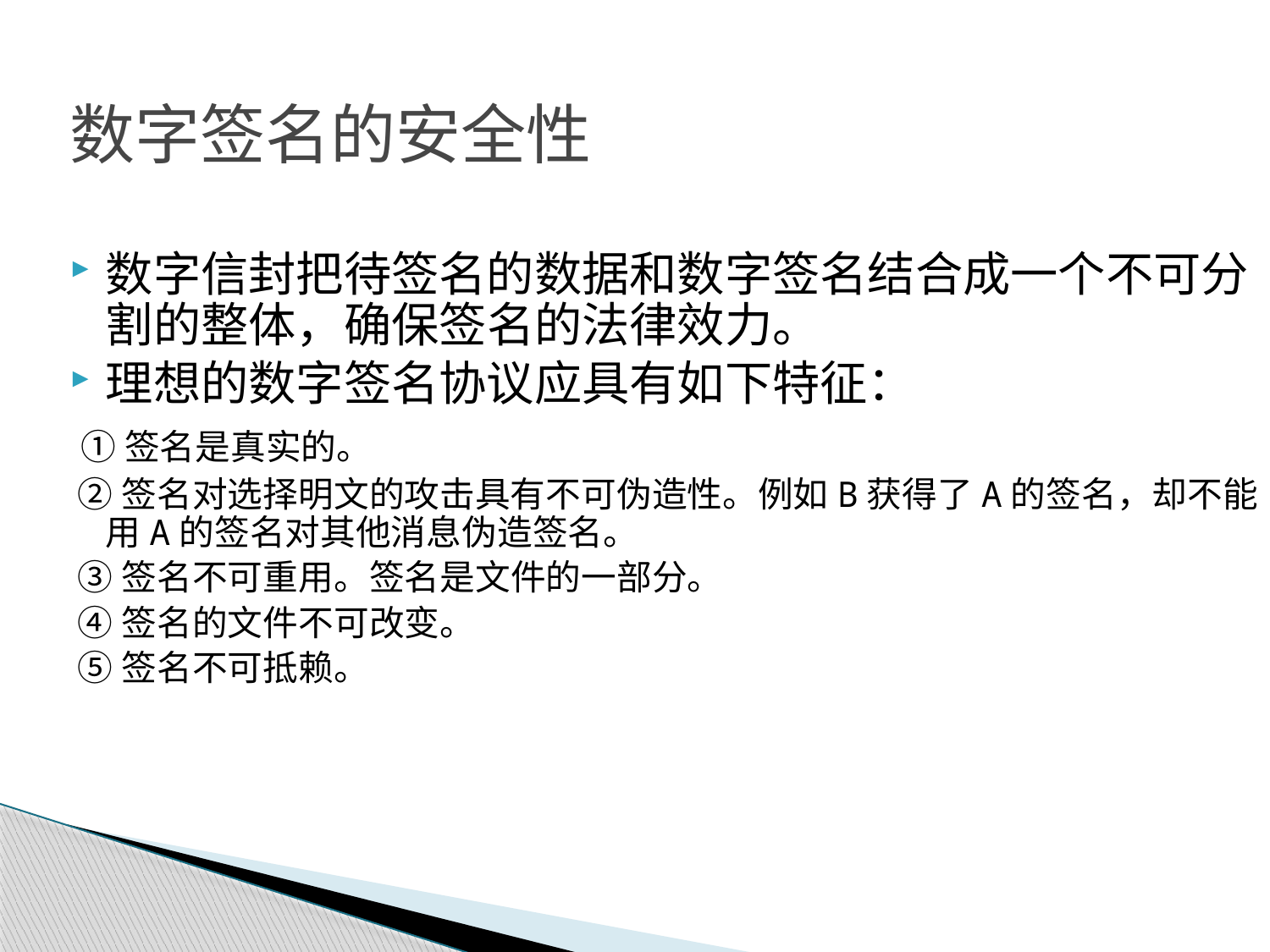

数字签名的安全性

数字信封把待签名的数据和数字签名结合成一个不可分割的整体，确保签名的法律效力。
理想的数字签名协议应具有如下特征：
 ①签名是真实的。
 ②签名对选择明文的攻击具有不可伪造性。例如B获得了A的签名，却不能用A的签名对其他消息伪造签名。
 ③签名不可重用。签名是文件的一部分。
 ④签名的文件不可改变。
 ⑤签名不可抵赖。